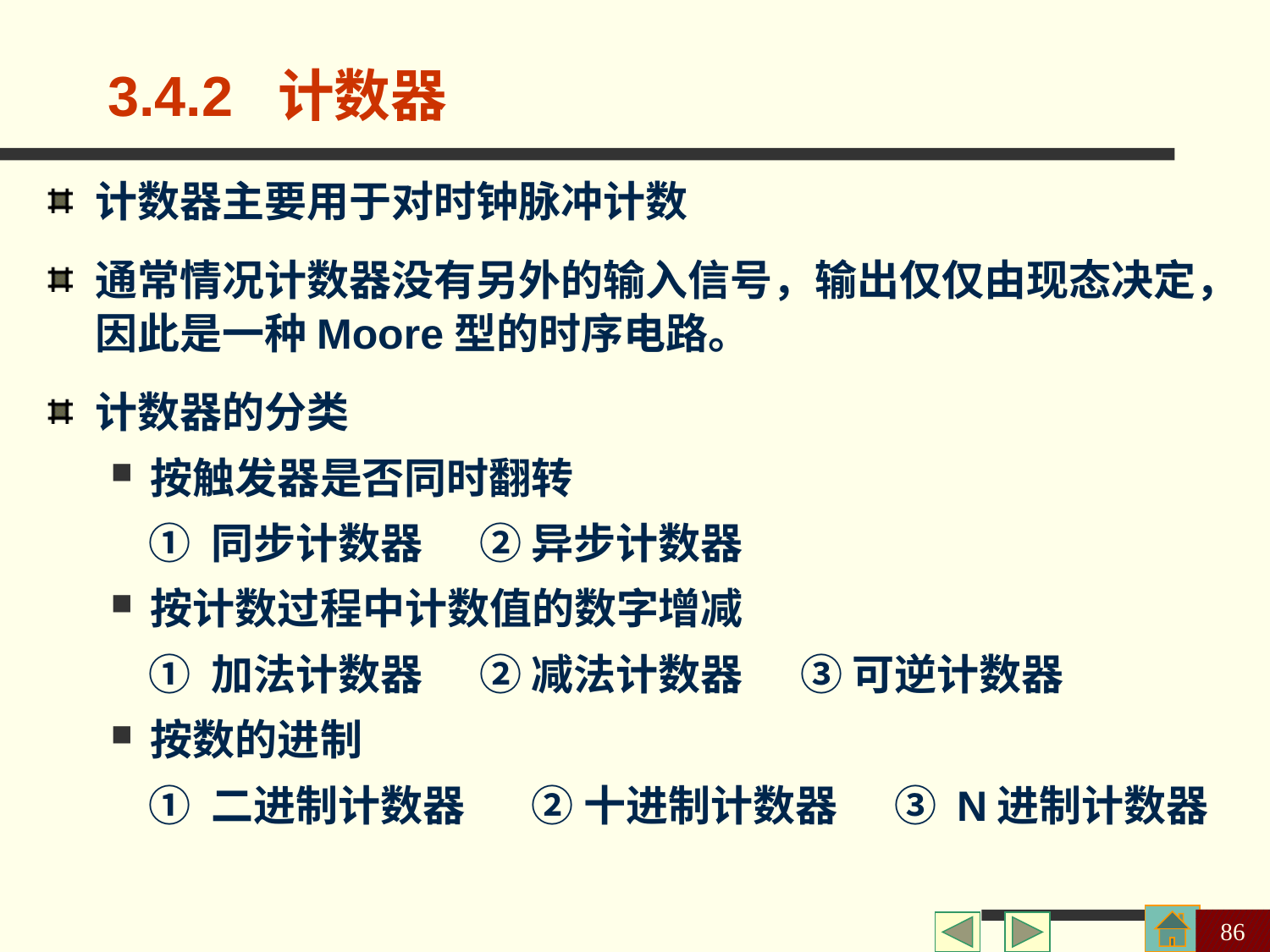

3.4.2  计数器
计数器主要用于对时钟脉冲计数
通常情况计数器没有另外的输入信号，输出仅仅由现态决定，因此是一种Moore型的时序电路。
计数器的分类
按触发器是否同时翻转
    ① 同步计数器      ② 异步计数器
按计数过程中计数值的数字增减
    ① 加法计数器      ② 减法计数器      ③ 可逆计数器
按数的进制
    ① 二进制计数器       ② 十进制计数器      ③ N进制计数器
86